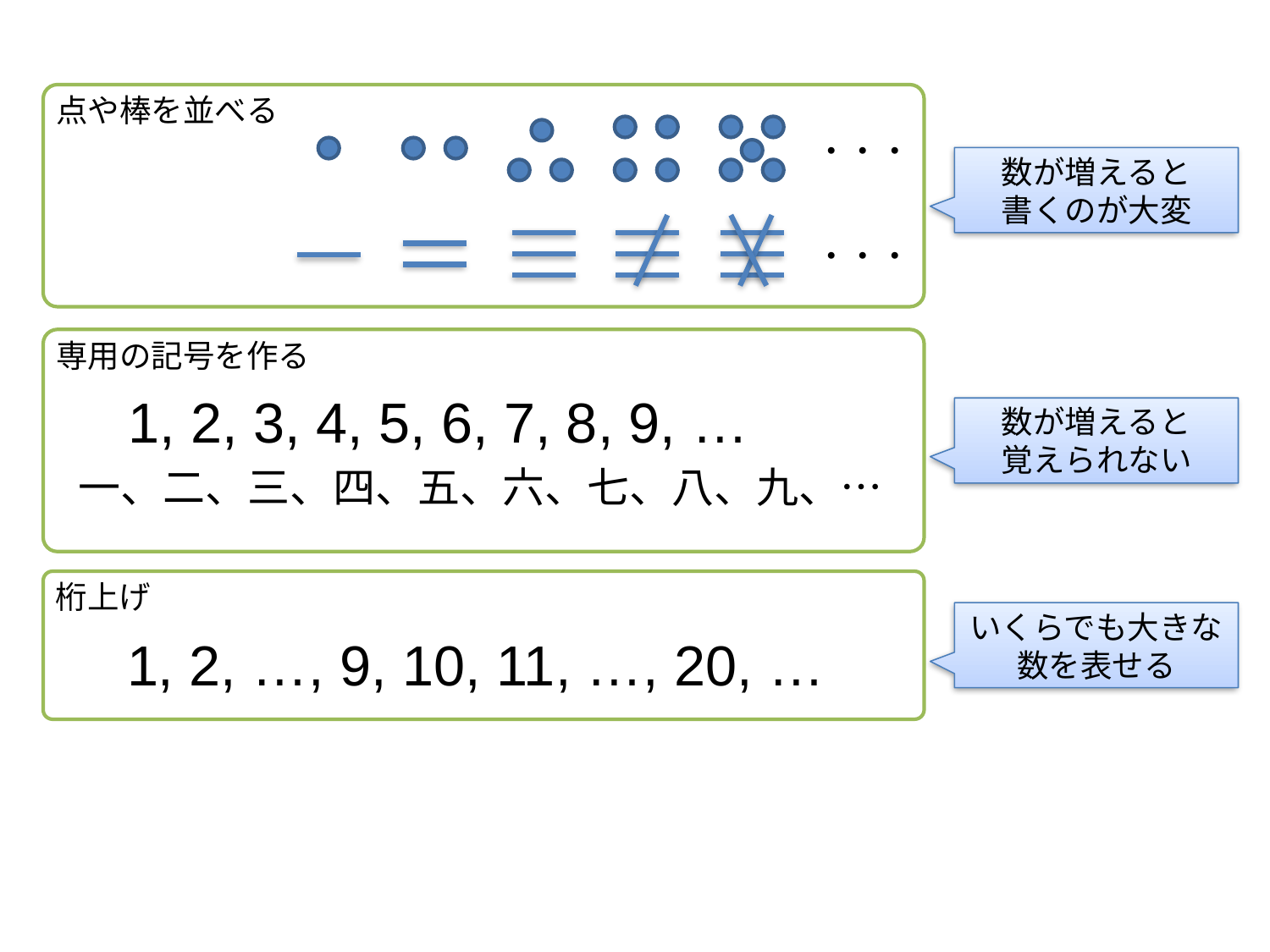

点や棒を並べる

・・・

数が増えると
書くのが大変

・・・
専用の記号を作る

1, 2, 3, 4, 5, 6, 7, 8, 9, …
数が増えると
覚えられない
一、二、三、四、五、六、七、八、九、…
桁上げ

いくらでも大きな数を表せる
1, 2, …, 9, 10, 11, …, 20, …